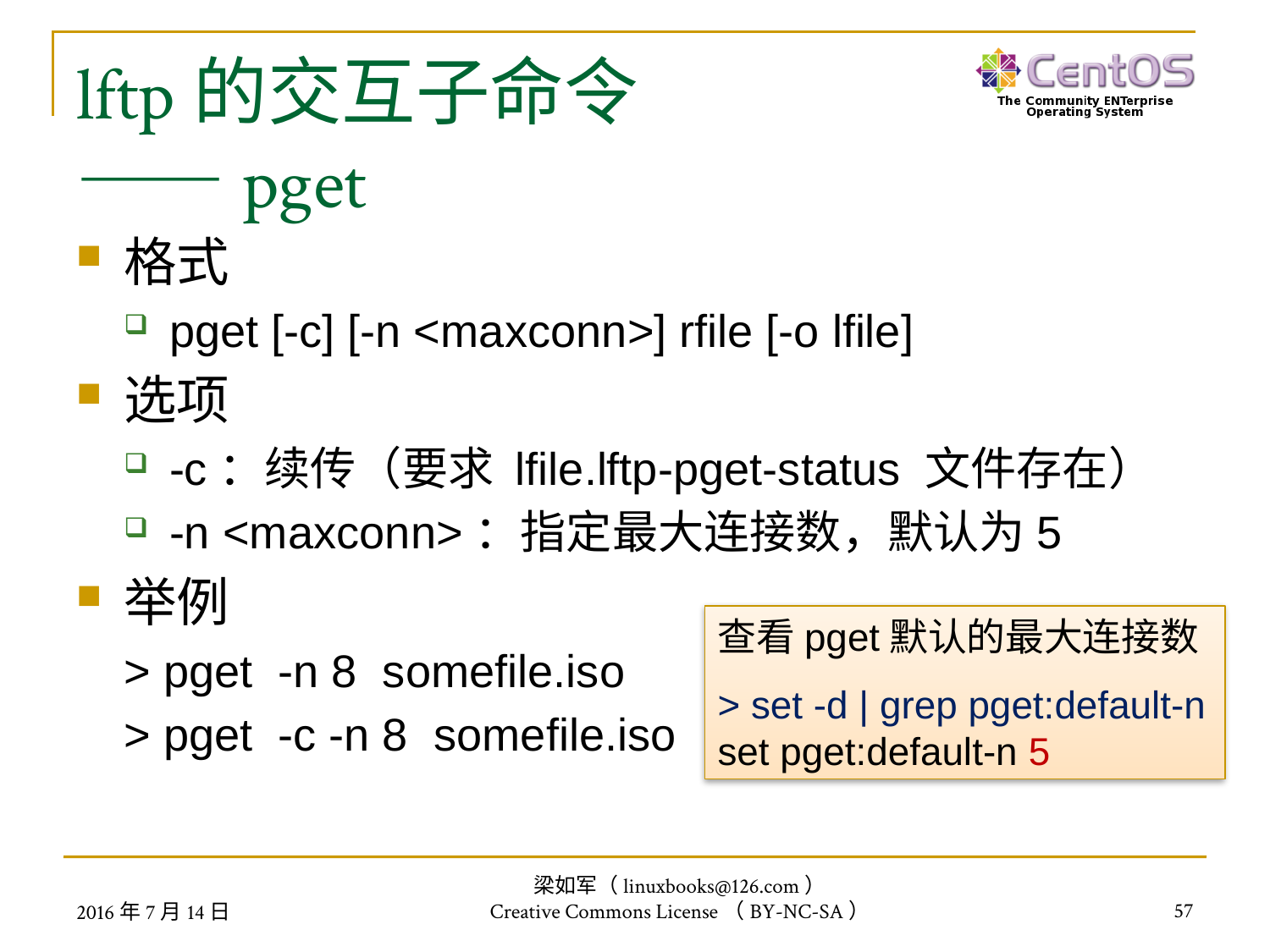

# lftp的交互子命令 ——pget
格式
pget [-c] [-n <maxconn>] rfile [-o lfile]
选项
-c：续传（要求 lfile.lftp-pget-status 文件存在）
-n <maxconn>：指定最大连接数，默认为5
举例
> pget  -n 8  somefile.iso
> pget  -c -n 8  somefile.iso

查看pget默认的最大连接数

> set -d | grep pget:default-n
set pget:default-n 5
梁如军（linuxbooks@126.com）
Creative Commons License（BY-NC-SA）
2016年7月14日
57